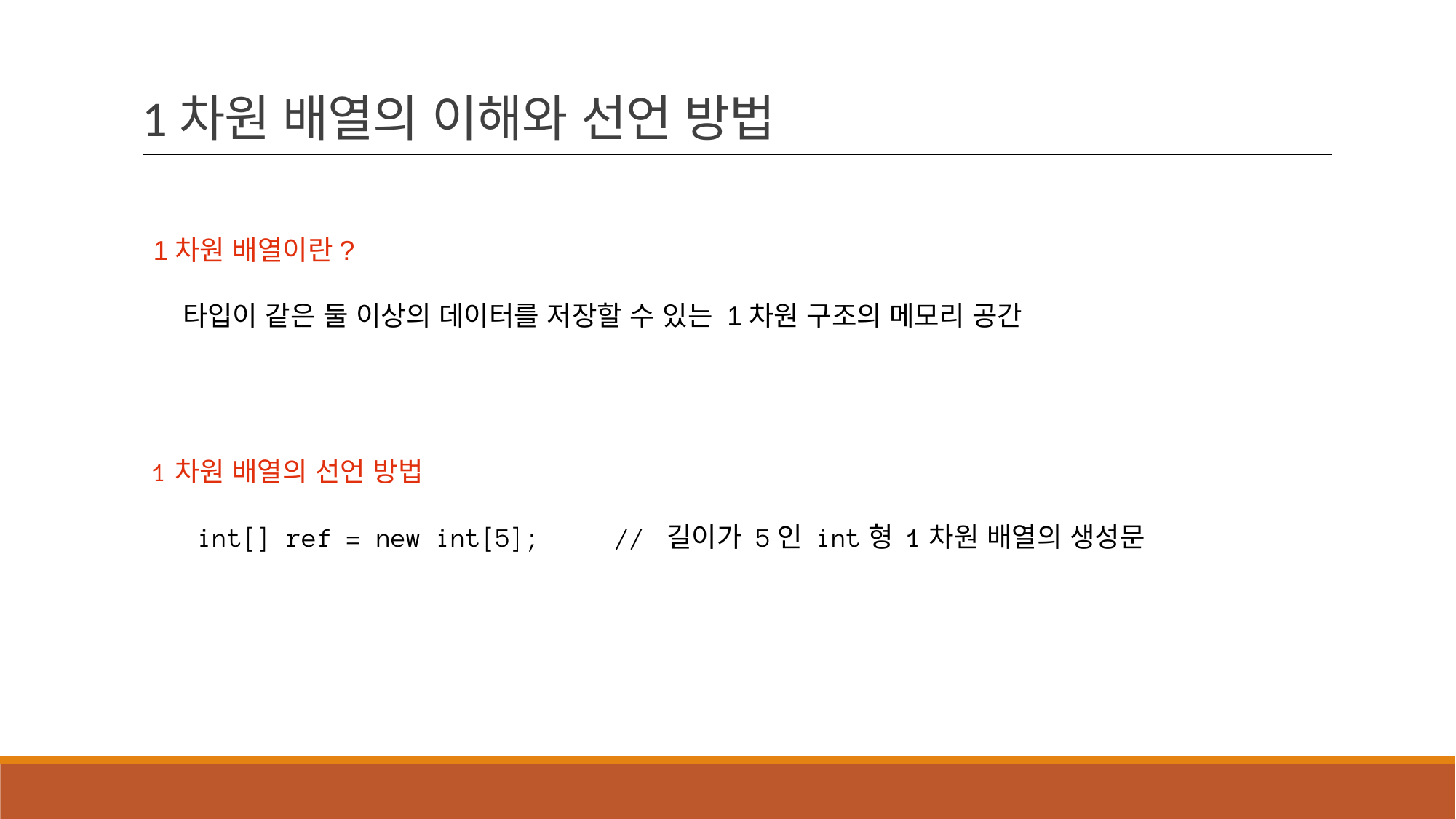

1차원 배열의 이해와 선언 방법
1차원 배열이란?
   타입이 같은 둘 이상의 데이터를 저장할 수 있는 1차원 구조의 메모리 공간
1차원 배열의 선언 방법
   int[] ref = new int[5];     // 길이가 5인 int형 1차원 배열의 생성문